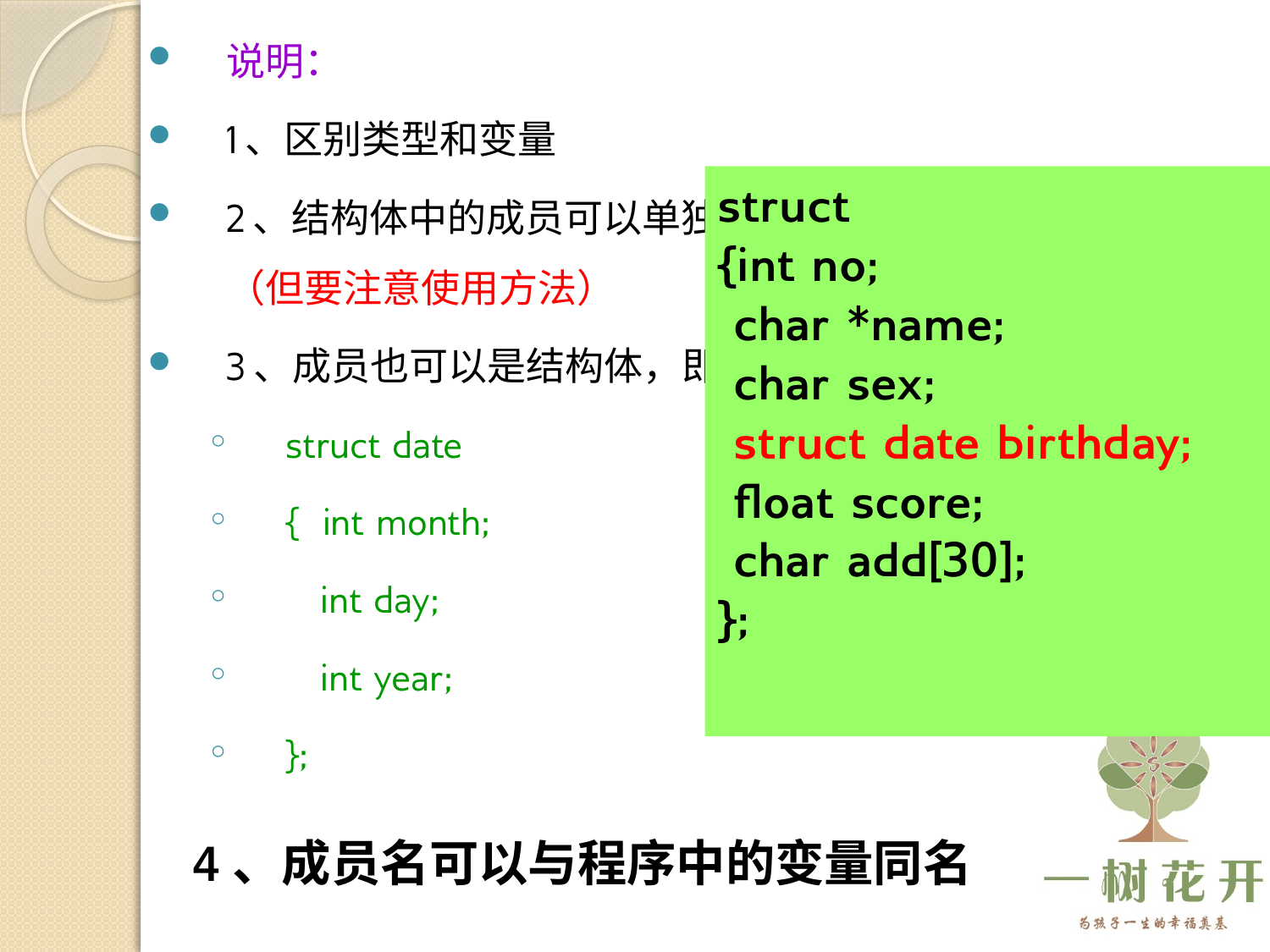

说明：
1、区别类型和变量
2、结构体中的成员可以单独使用，相当于普通变量（但要注意使用方法）
3、成员也可以是结构体，即结构体可以嵌套
struct date
{  int month;
   int day;
   int year;
};

struct
{int no;
 char *name;
 char sex;
 struct date birthday;
 float score;
 char add[30];
};

 4、成员名可以与程序中的变量同名
5